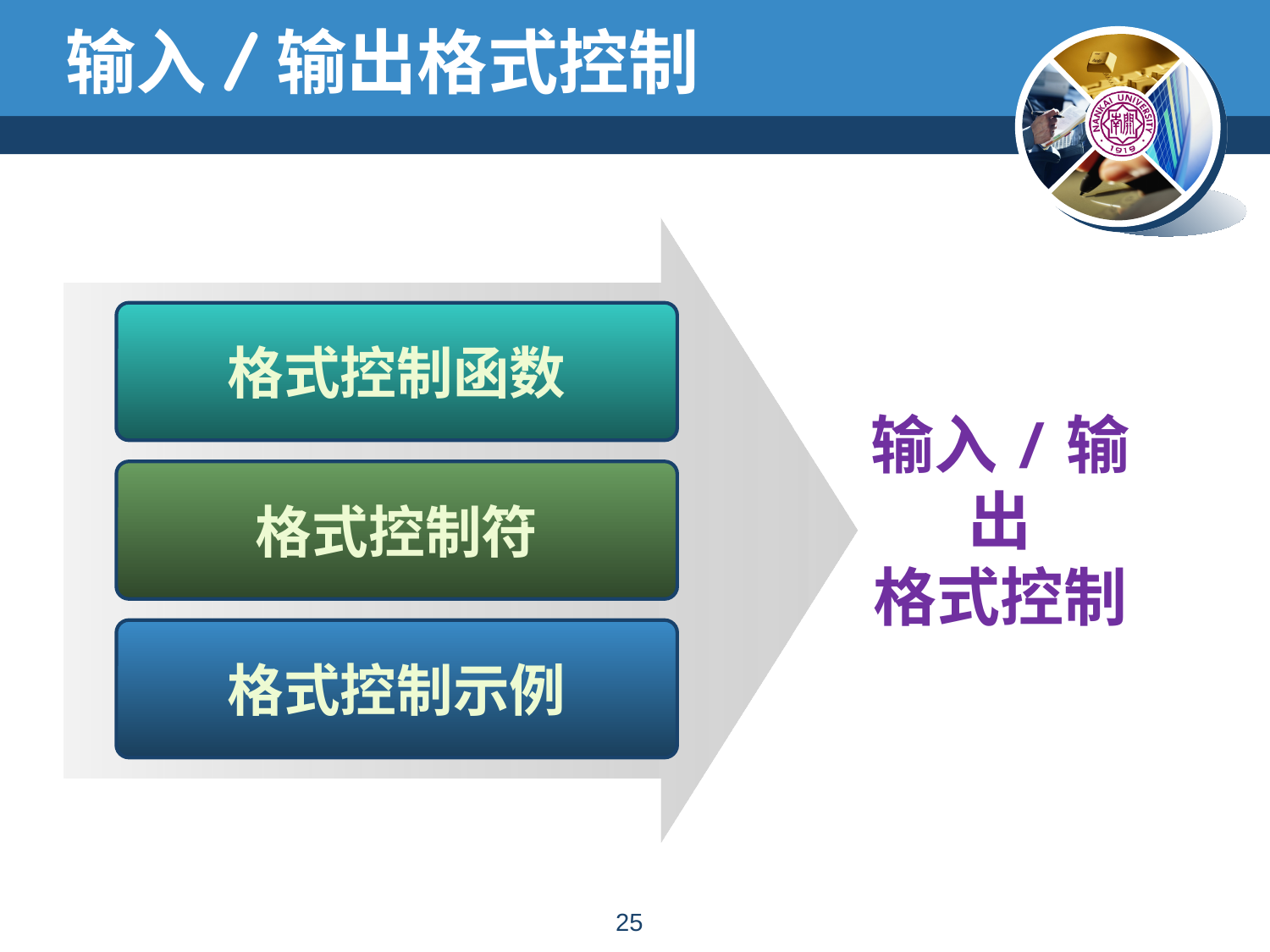

# 输入/输出格式控制

格式控制函数
输入/输出
格式控制
格式控制符
格式控制示例
25